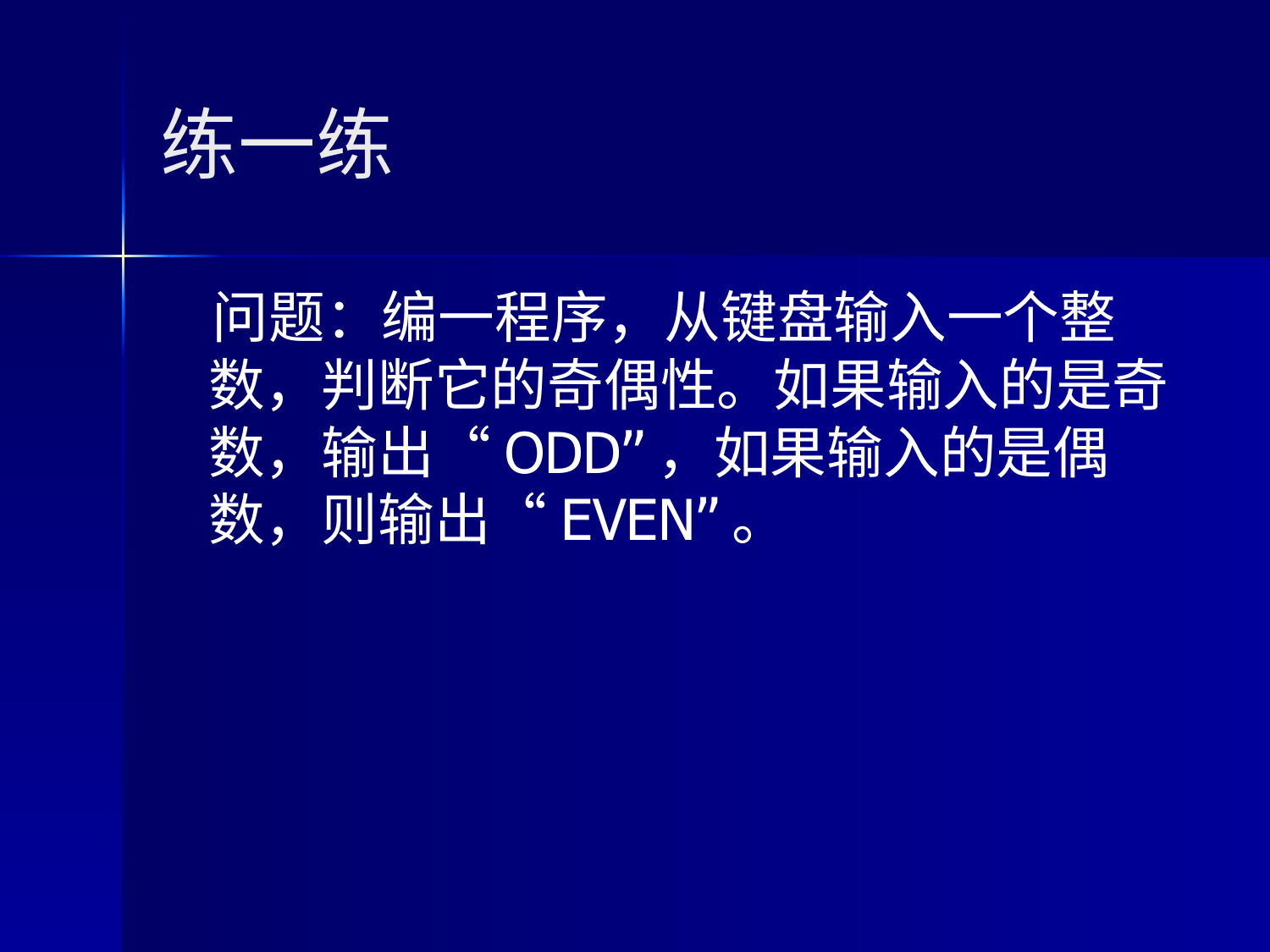

# 练一练
   问题：编一程序，从键盘输入一个整数，判断它的奇偶性。如果输入的是奇数，输出“ODD”，如果输入的是偶数，则输出“EVEN”。